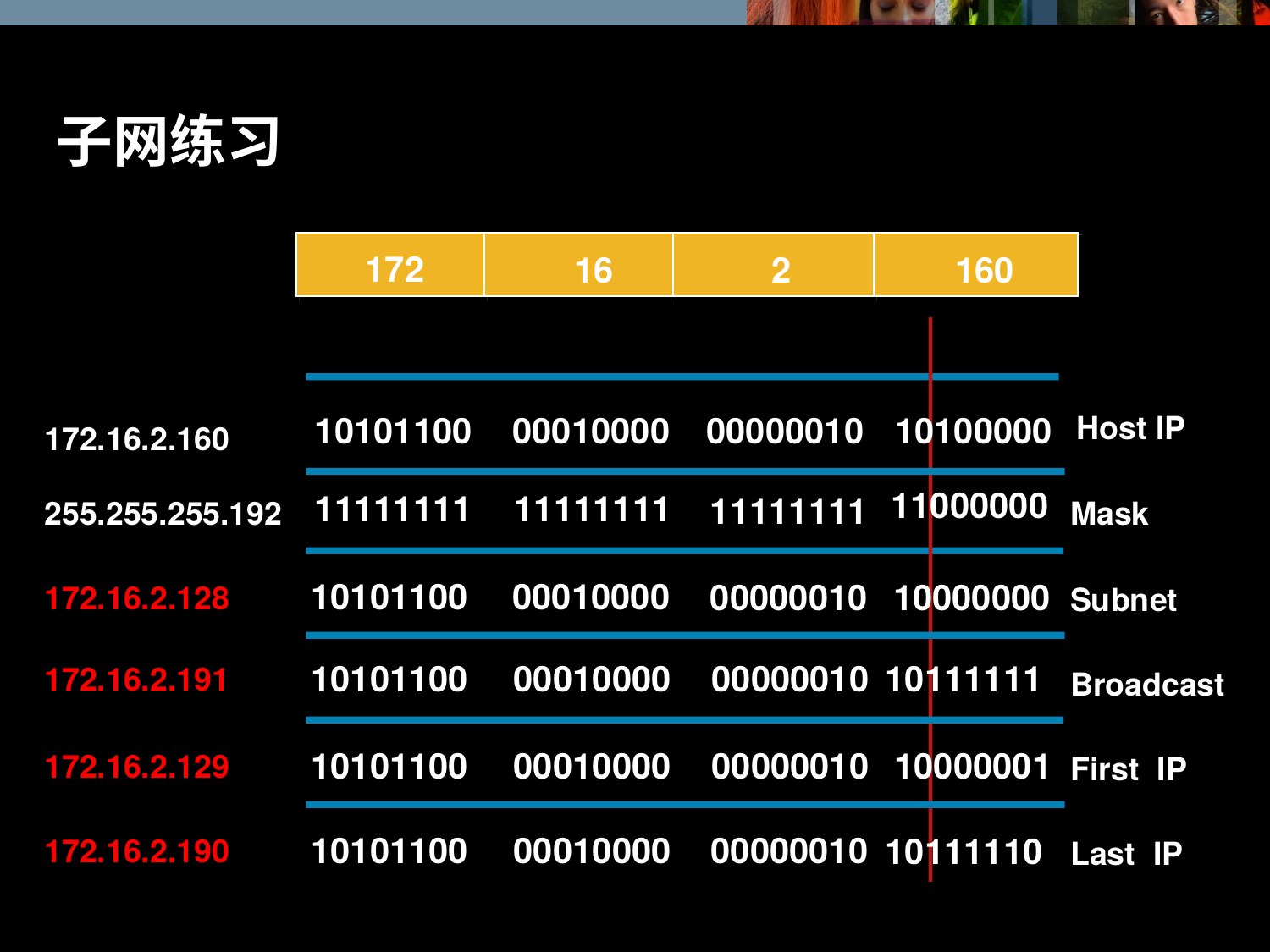

子网练习

172
16
2
160

Host IP
10101100
00010000
00000010
10100000
172.16.2.160

Mask
11000000
11111111
11111111
11111111
255.255.255.192

Subnet
10101100
00010000
00000010
10000000
172.16.2.128

Broadcast
10101100
00010000
00000010
10111111
172.16.2.191

First  IP
10101100
00010000
00000010
10000001
172.16.2.129

Last  IP
10101100
00010000
00000010
10111110
172.16.2.190